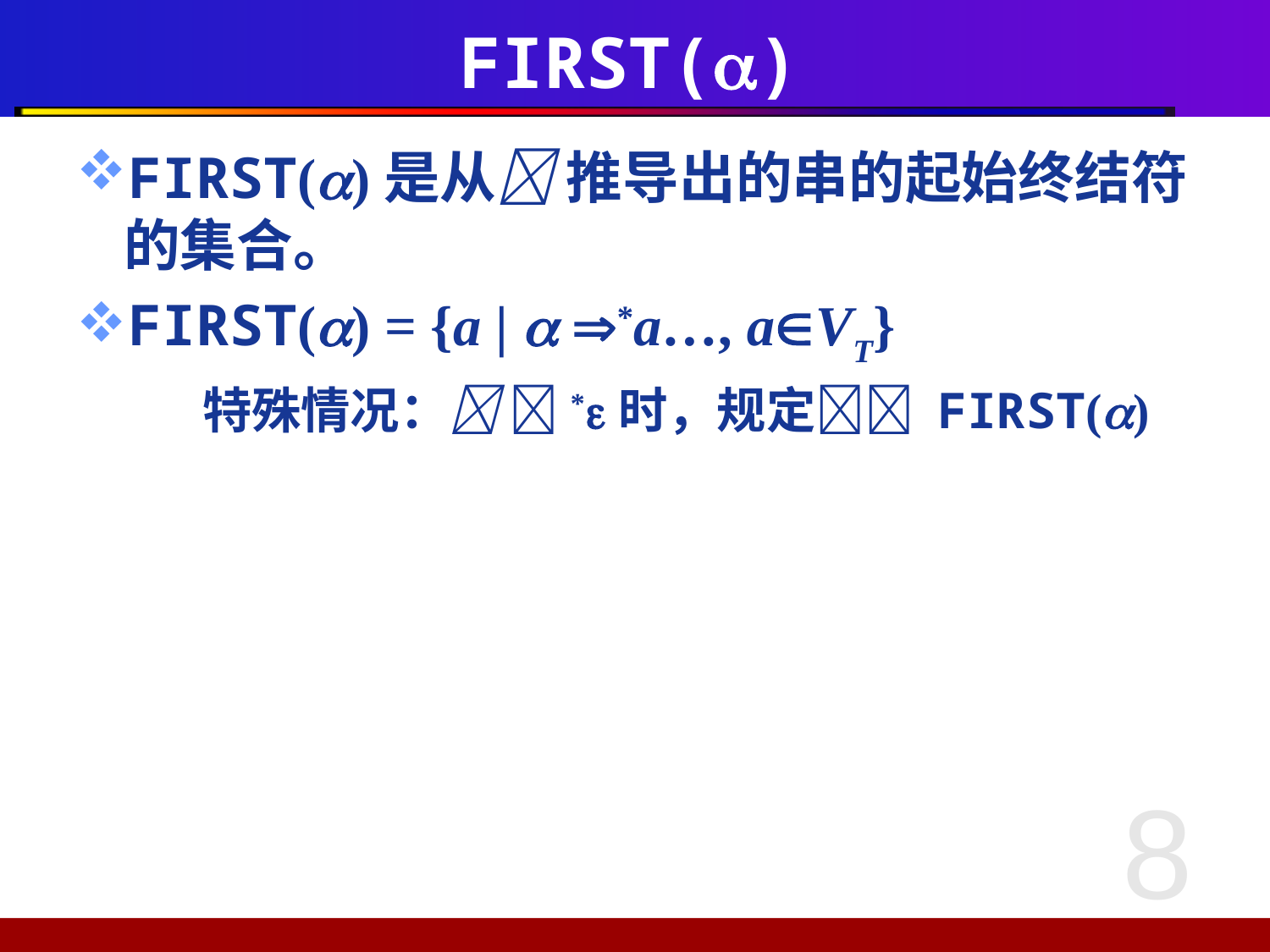

# FIRST(α)
FIRST(α)是从α 推导出的串的起始终结符的集合。
FIRST(α) = {a | α ⇒*a…, a∈VT}
	 特殊情况：α ⇒*ε时，规定ε∈ FIRST(α)

8
4